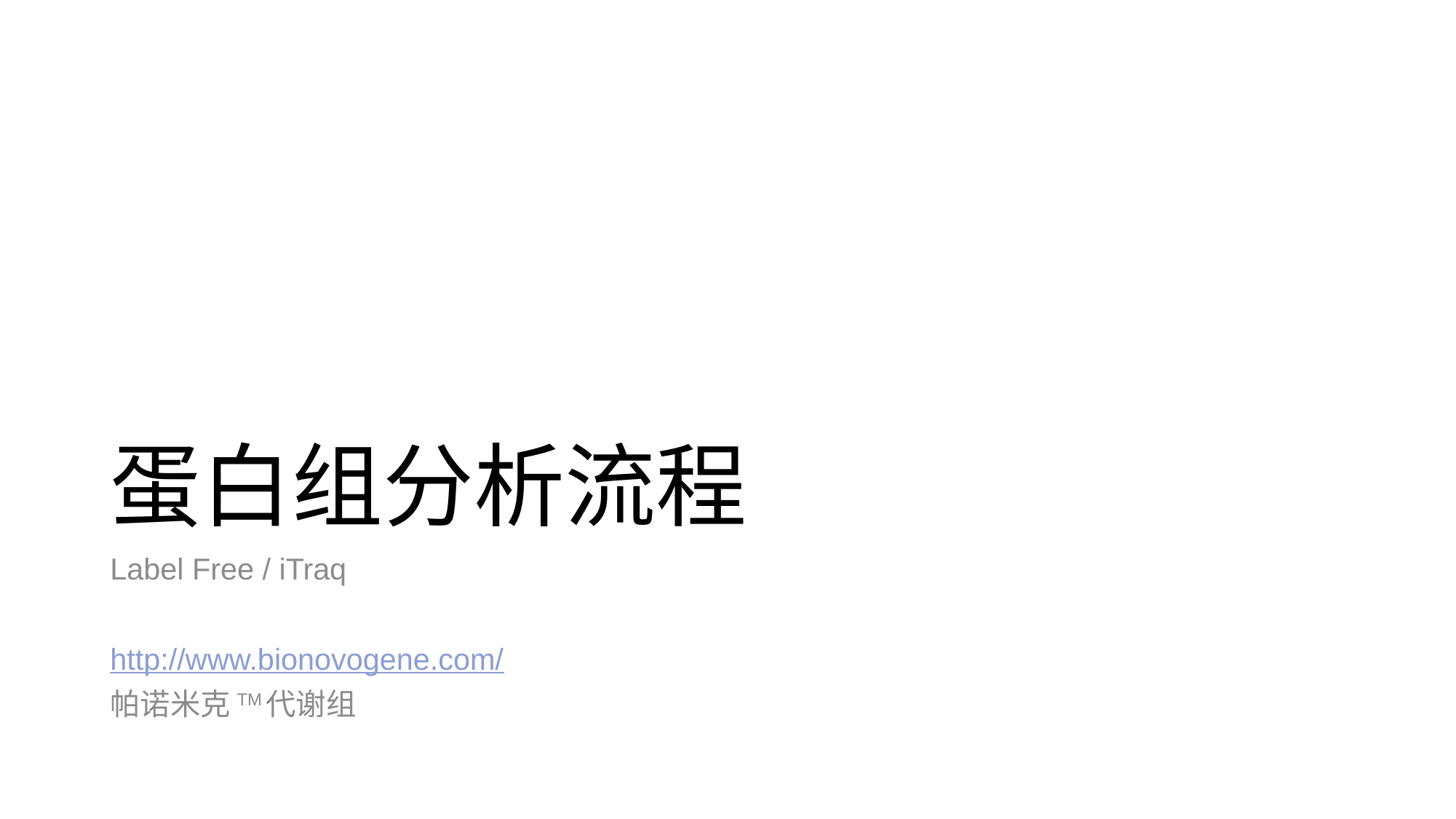

# 蛋白组分析流程
Label Free / iTraq

http://www.bionovogene.com/
帕诺米克TM代谢组